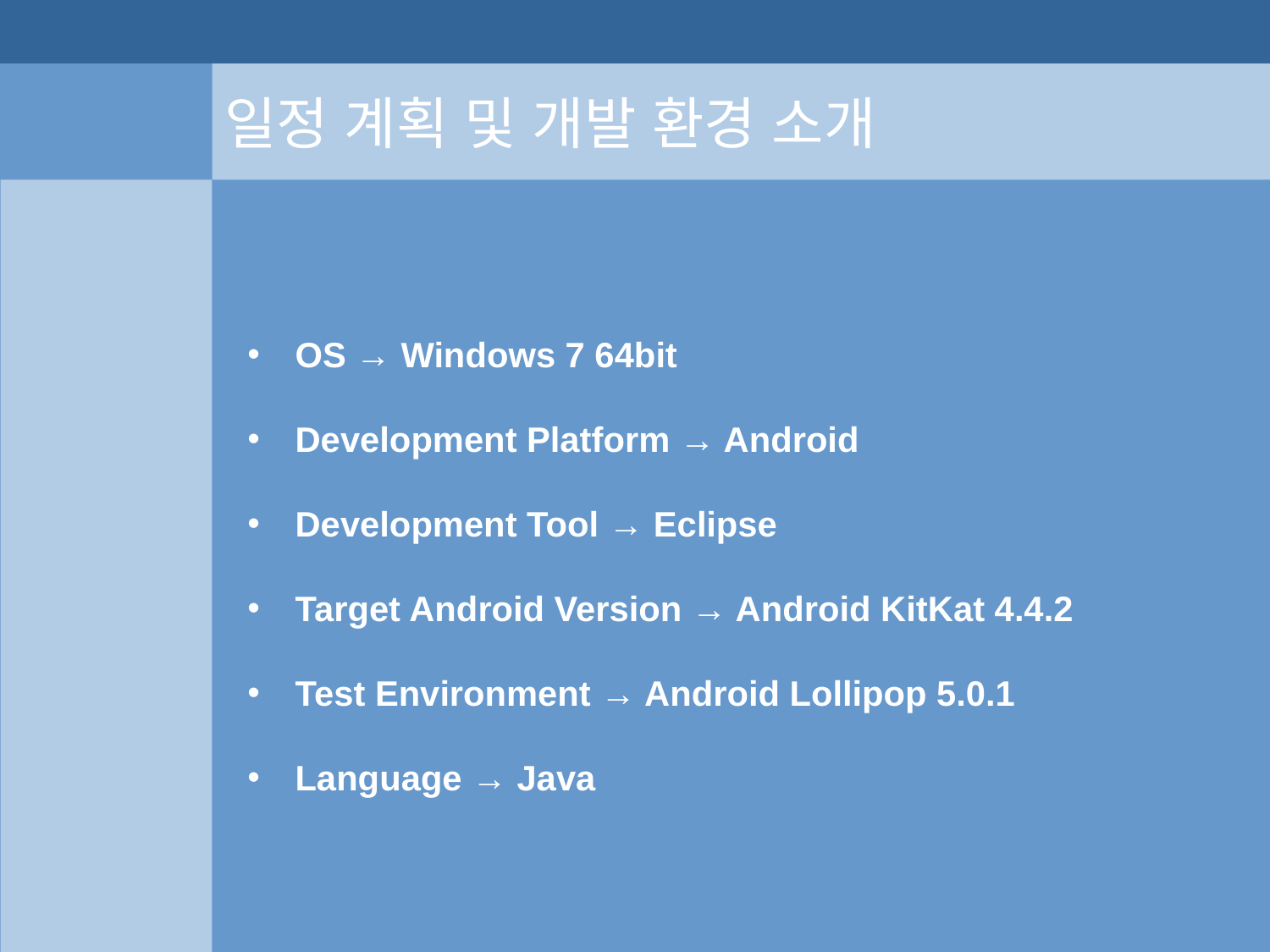

일정 계획 및 개발 환경 소개
OS → Windows 7 64bit

Development Platform → Android

Development Tool → Eclipse

Target Android Version → Android KitKat 4.4.2

Test Environment → Android Lollipop 5.0.1

Language → Java